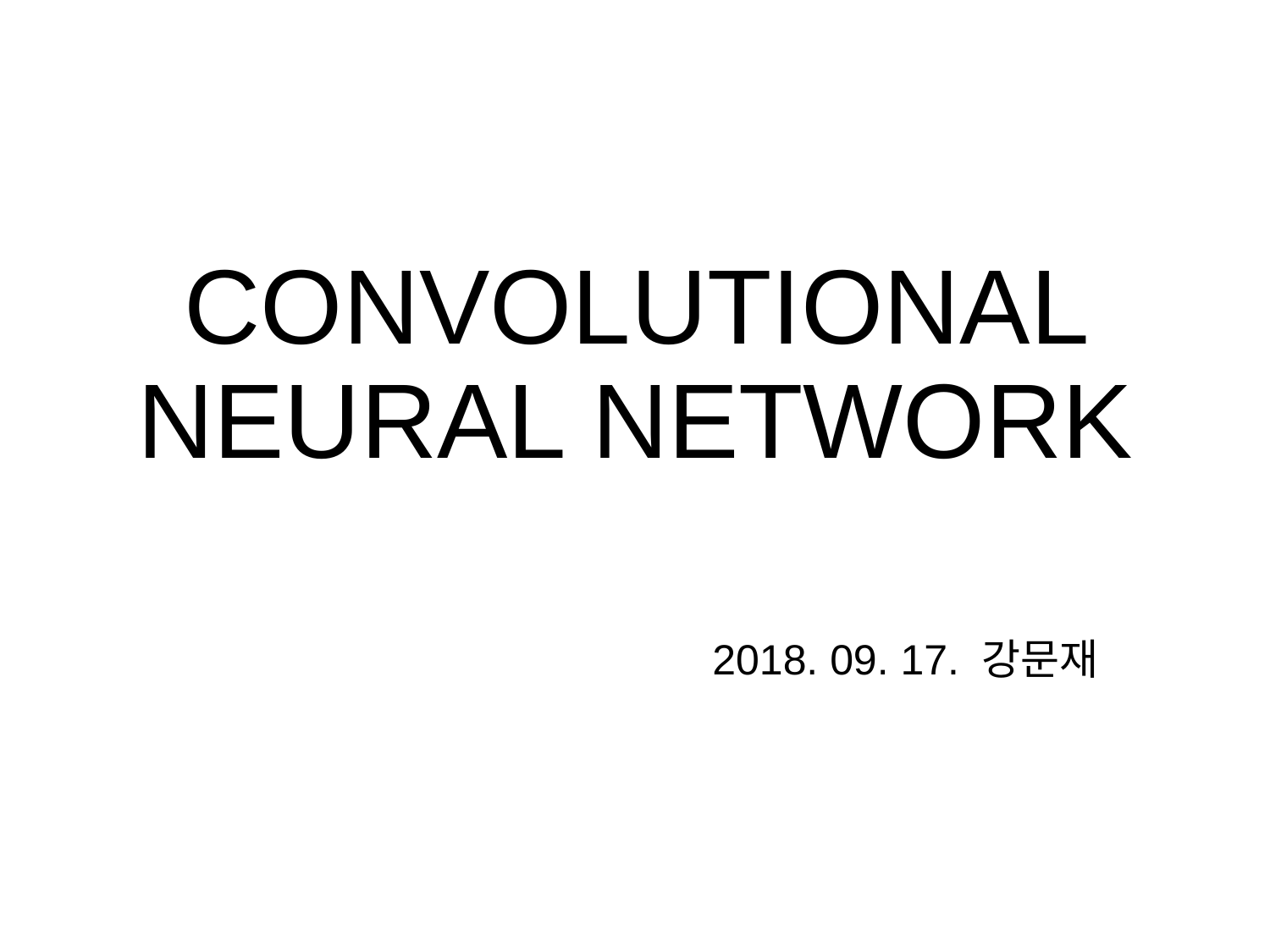

# CONVOLUTIONAL NEURAL NETWORK

2018. 09. 17. 강문재